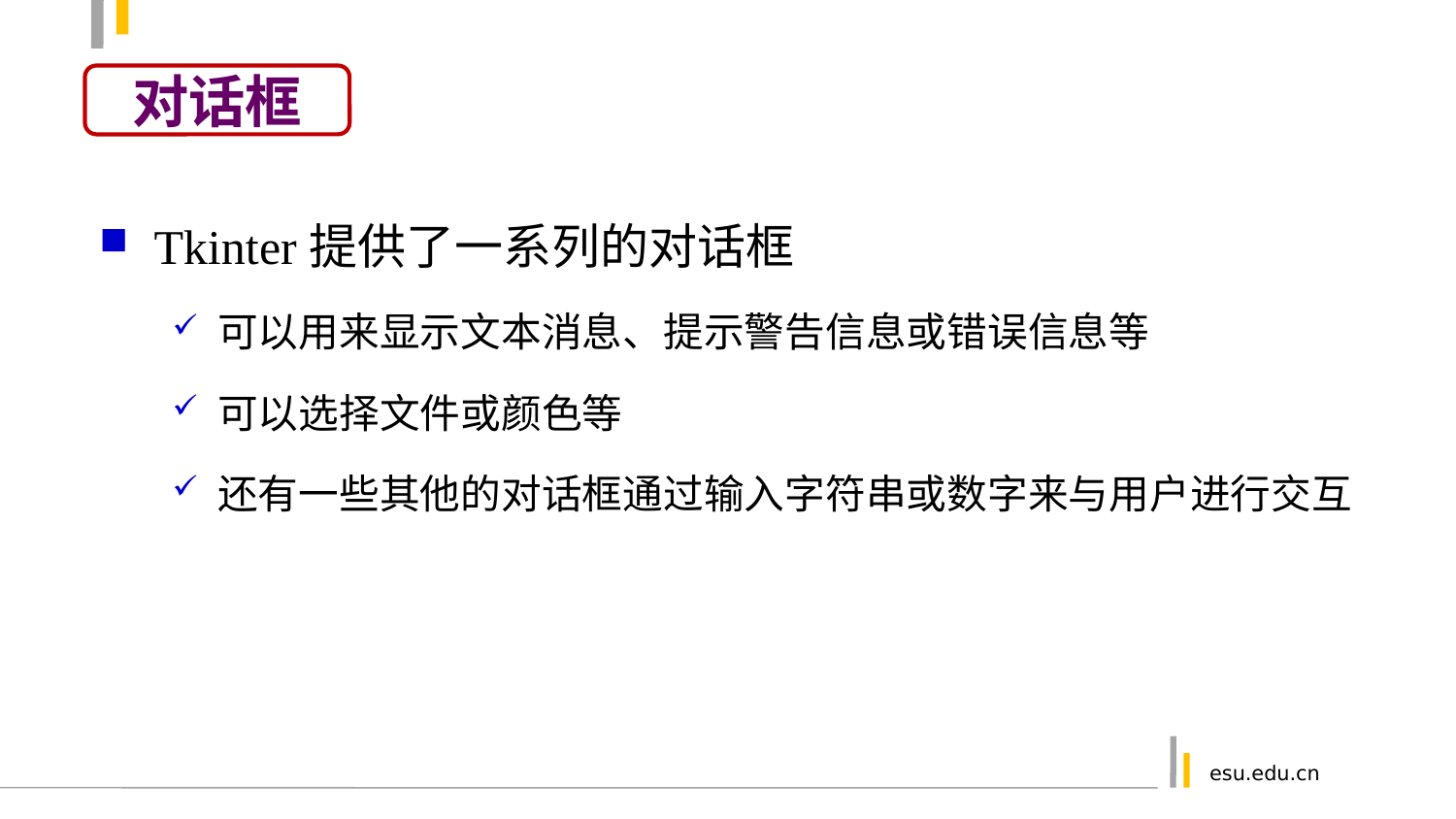

对话框
Tkinter提供了一系列的对话框
可以用来显示文本消息、提示警告信息或错误信息等
可以选择文件或颜色等
还有一些其他的对话框通过输入字符串或数字来与用户进行交互